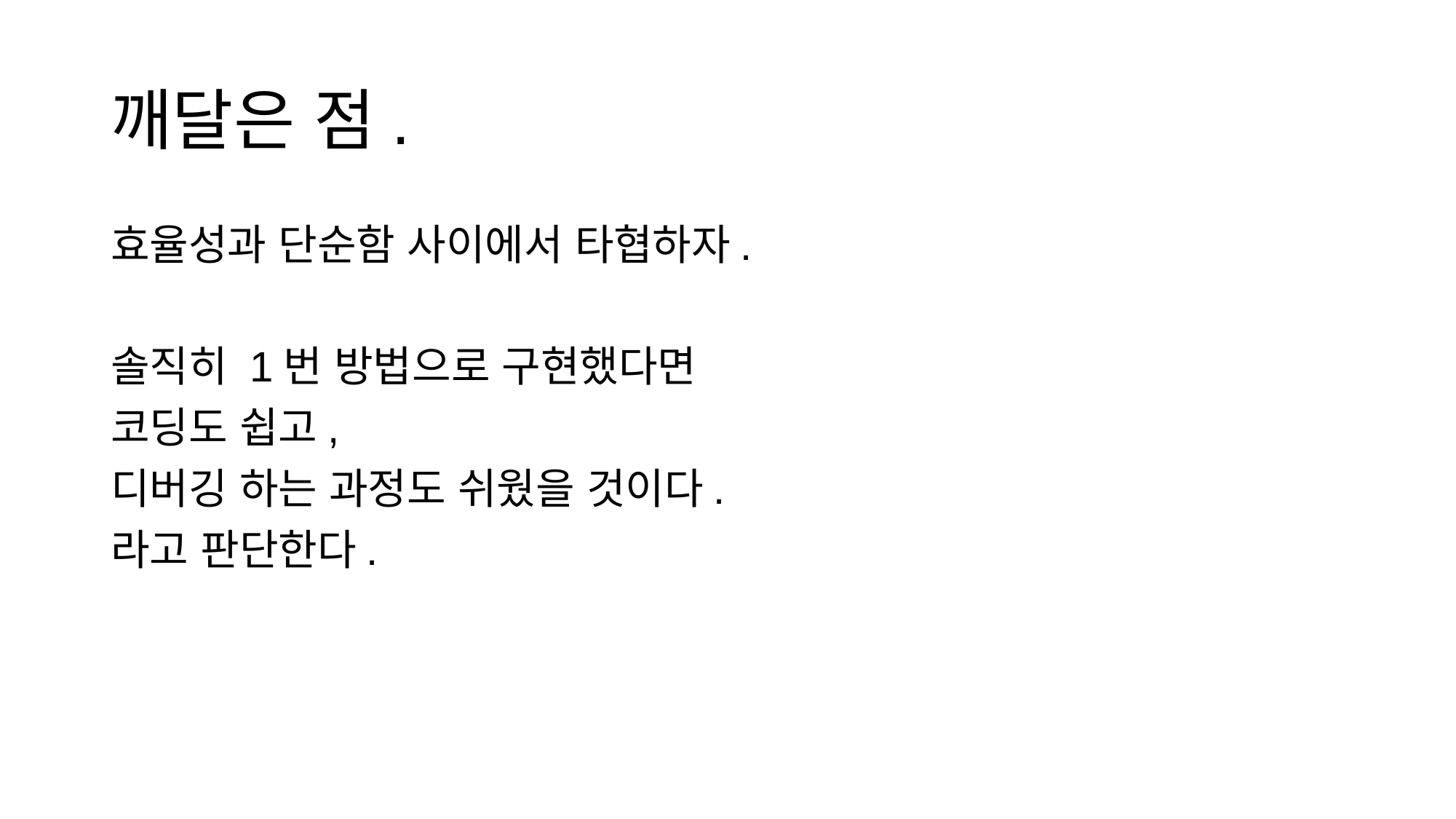

# 깨달은 점.
효율성과 단순함 사이에서 타협하자.

솔직히 1번 방법으로 구현했다면
코딩도 쉽고,
디버깅 하는 과정도 쉬웠을 것이다.
라고 판단한다.